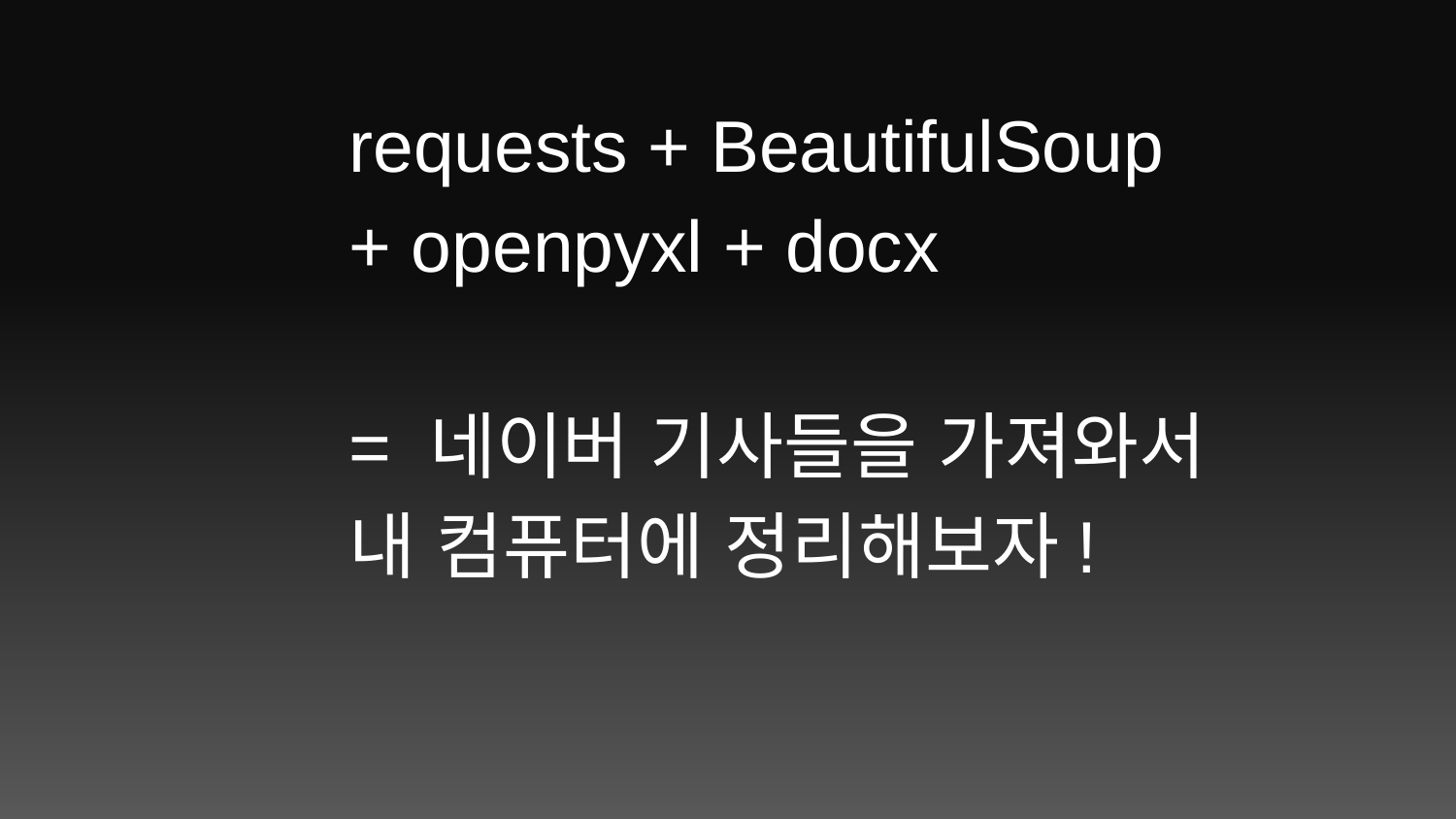

requests + BeautifulSoup
+ openpyxl + docx

= 네이버 기사들을 가져와서
내 컴퓨터에 정리해보자!